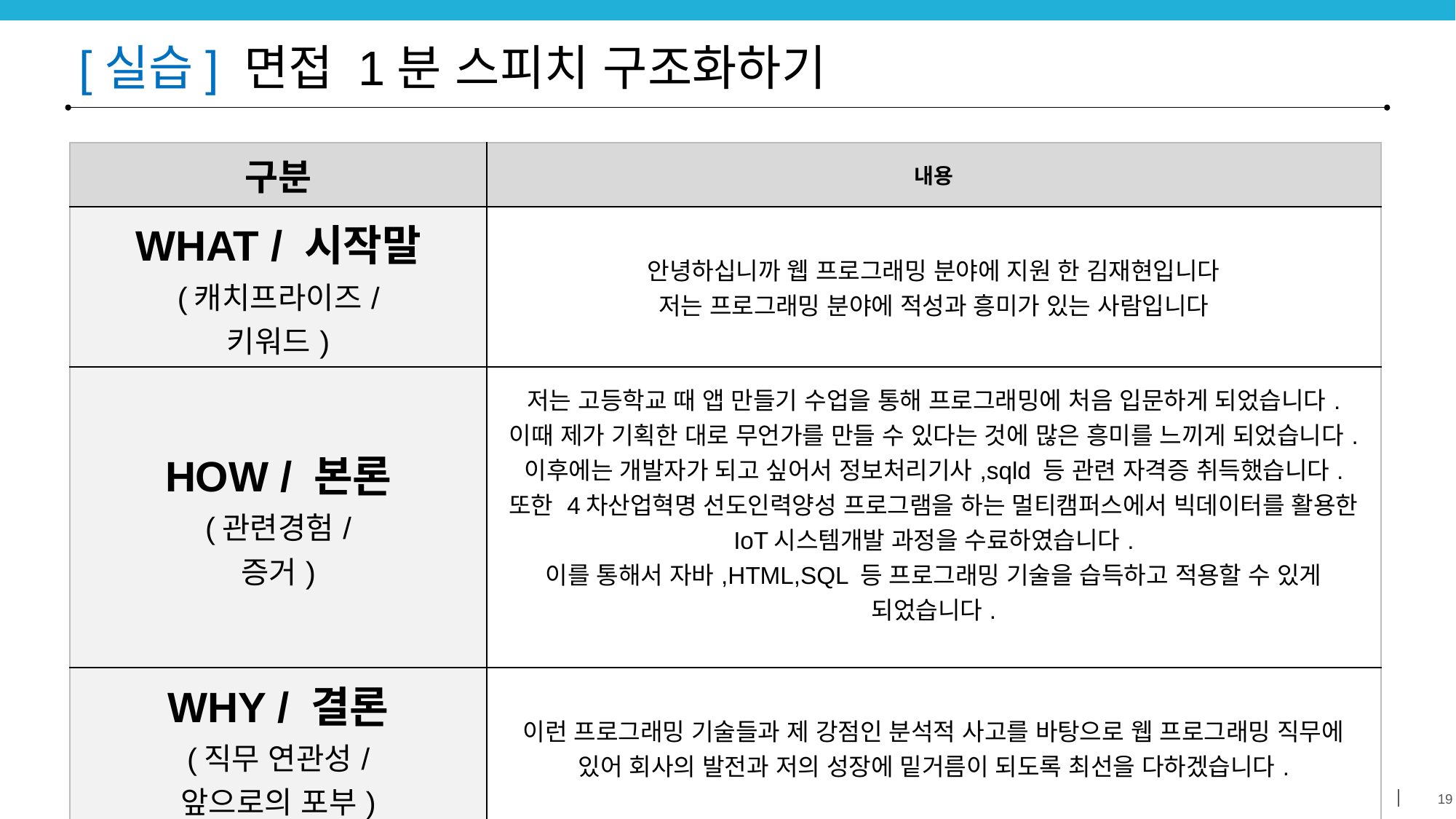

# [실습] 면접 1분 스피치 구조화하기
| 구분 | 내용 |
| --- | --- |
| WHAT / 시작말 (캐치프라이즈/ 키워드) | 안녕하십니까 웹 프로그래밍 분야에 지원 한 김재현입니다 저는 프로그래밍 분야에 적성과 흥미가 있는 사람입니다 |
| HOW / 본론 (관련경험/ 증거) | 저는 고등학교 때 앱 만들기 수업을 통해 프로그래밍에 처음 입문하게 되었습니다. 이때 제가 기획한 대로 무언가를 만들 수 있다는 것에 많은 흥미를 느끼게 되었습니다. 이후에는 개발자가 되고 싶어서 정보처리기사,sqld 등 관련 자격증 취득했습니다. 또한 4차산업혁명 선도인력양성 프로그램을 하는 멀티캠퍼스에서 빅데이터를 활용한 IoT시스템개발 과정을 수료하였습니다. 이를 통해서 자바,HTML,SQL 등 프로그래밍 기술을 습득하고 적용할 수 있게 되었습니다. |
| WHY / 결론 (직무 연관성/ 앞으로의 포부) | 이런 프로그래밍 기술들과 제 강점인 분석적 사고를 바탕으로 웹 프로그래밍 직무에 있어 회사의 발전과 저의 성장에 밑거름이 되도록 최선을 다하겠습니다. |